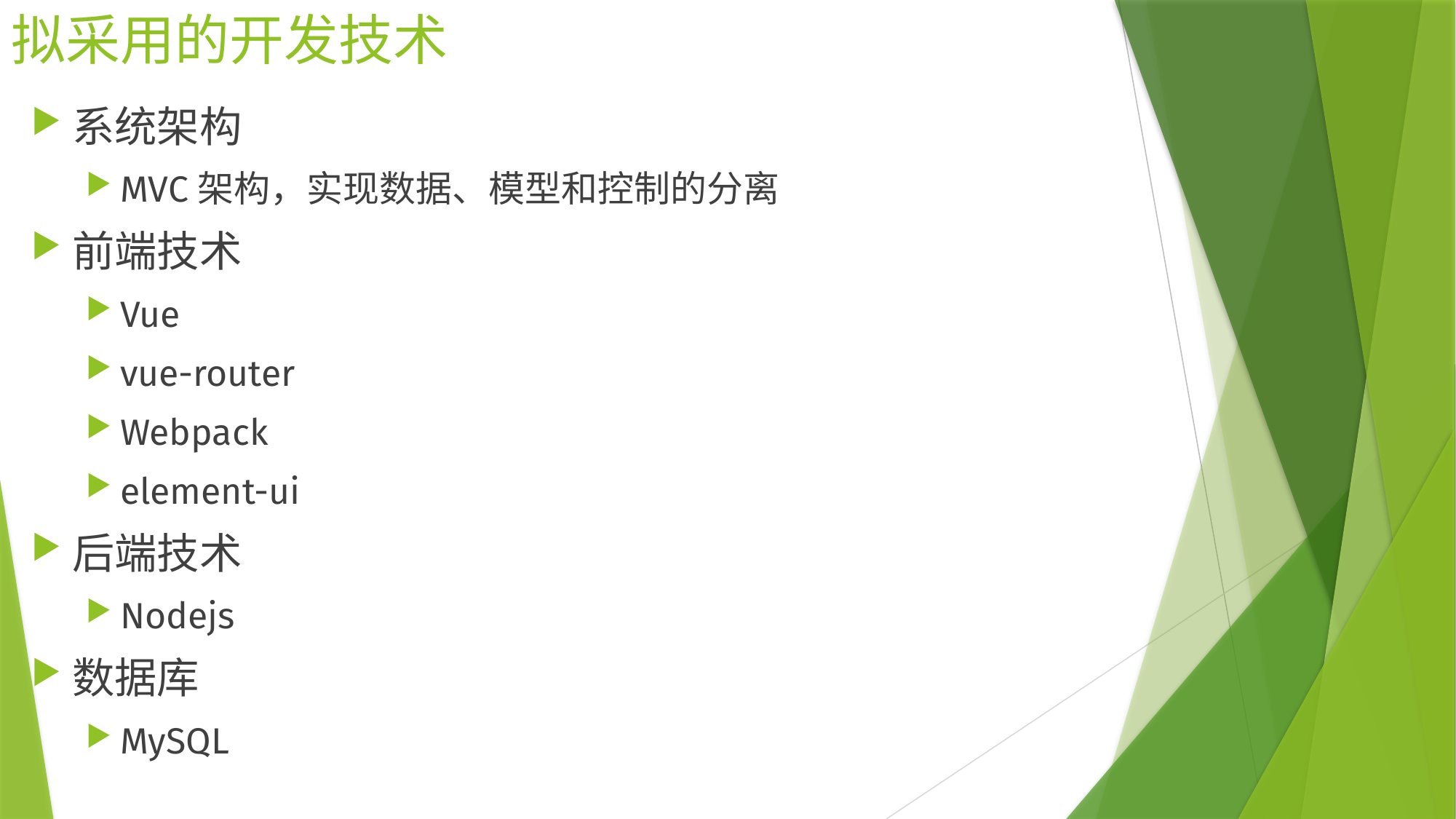

# 拟采用的开发技术
系统架构
MVC架构，实现数据、模型和控制的分离
前端技术
Vue
vue-router
Webpack
element-ui
后端技术
Nodejs
数据库
MySQL